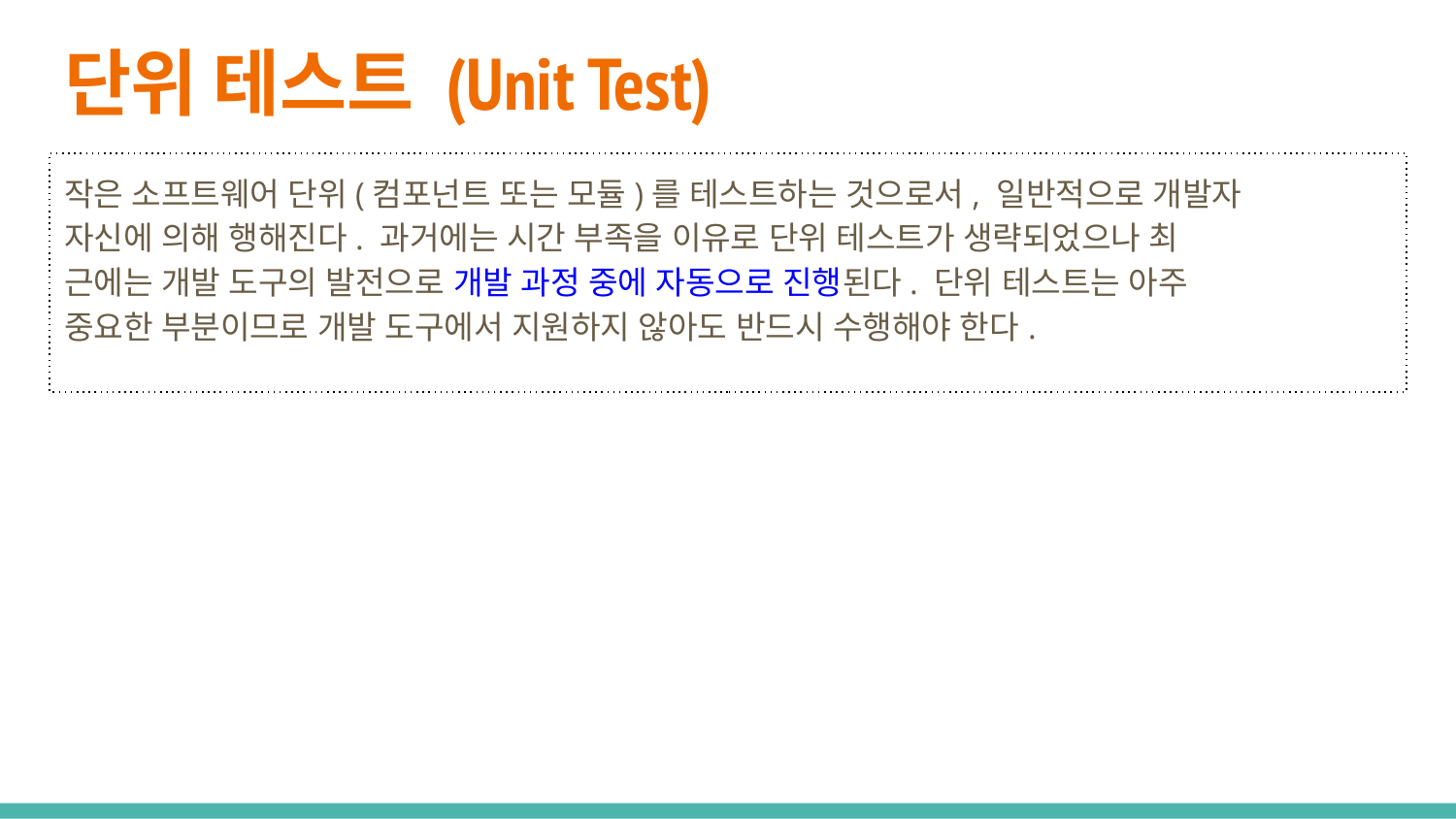

# 단위 테스트 (Unit Test)
작은 소프트웨어 단위(컴포넌트 또는 모듈)를 테스트하는 것으로서, 일반적으로 개발자
자신에 의해 행해진다. 과거에는 시간 부족을 이유로 단위 테스트가 생략되었으나 최
근에는 개발 도구의 발전으로 개발 과정 중에 자동으로 진행된다. 단위 테스트는 아주
중요한 부분이므로 개발 도구에서 지원하지 않아도 반드시 수행해야 한다.